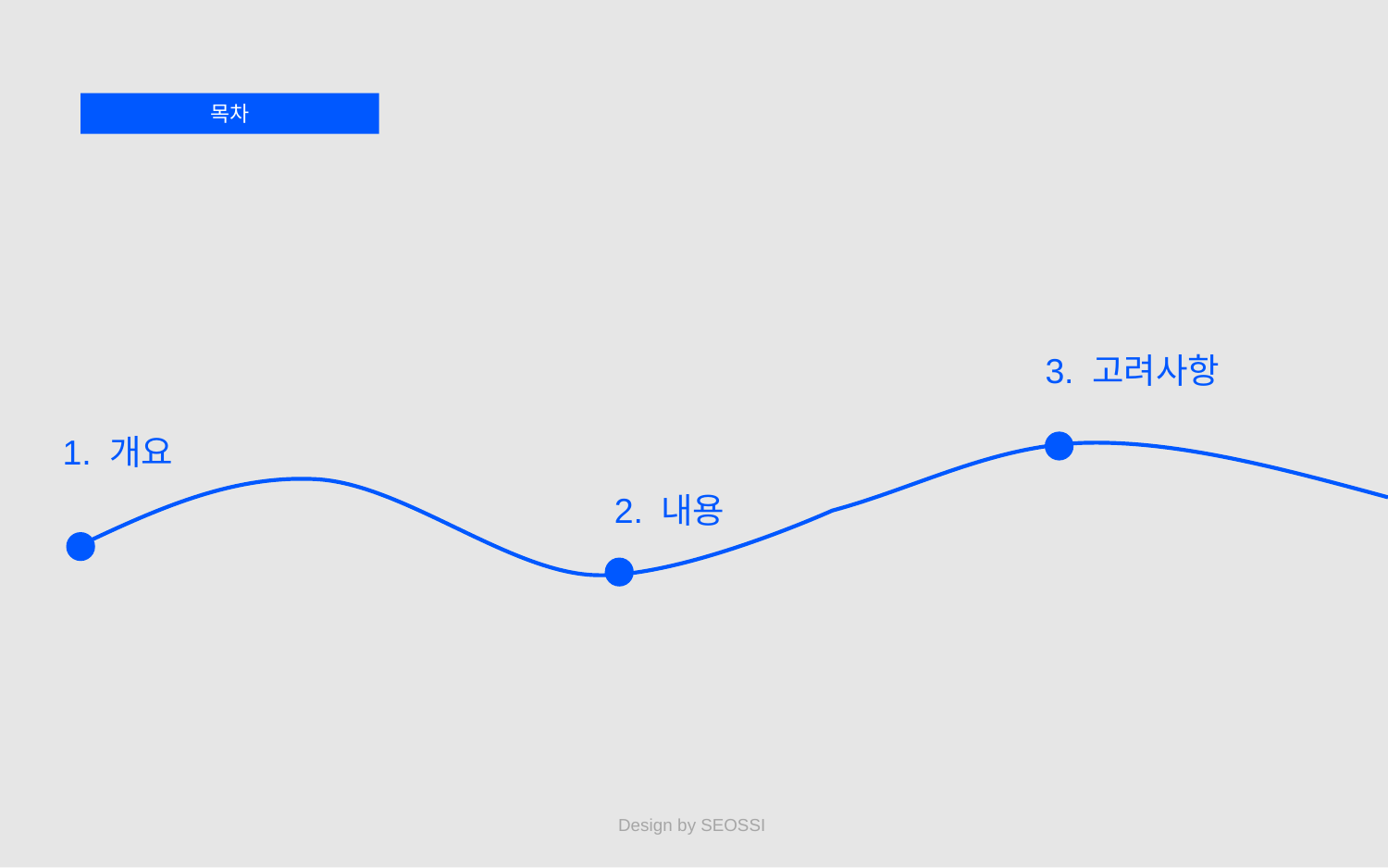

목차

3. 고려사항
1. 개요

2. 내용

Design by SEOSSI